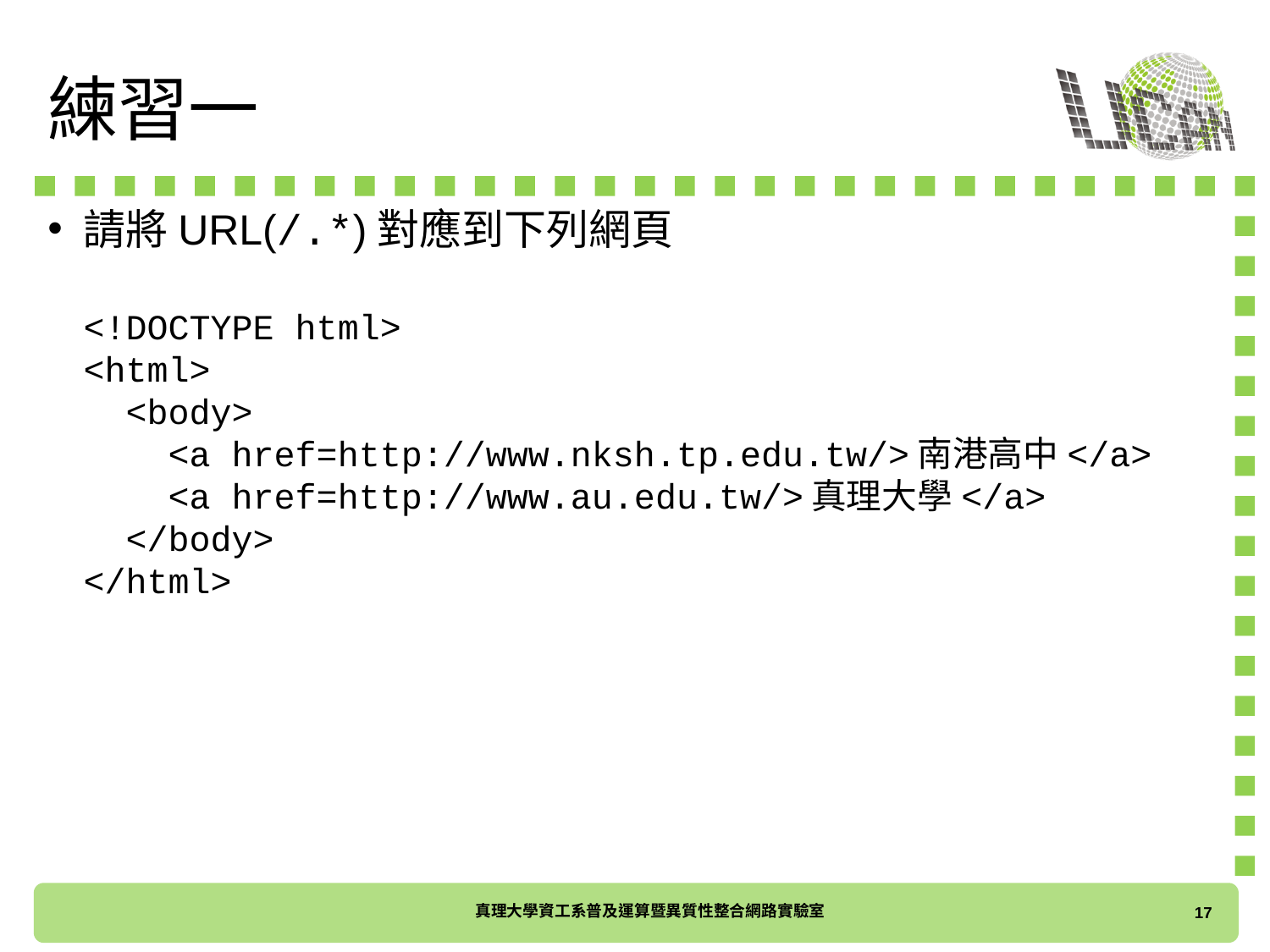

# 練習一
請將URL(/.*)對應到下列網頁
<!DOCTYPE html>
<html>
  <body>
    <a href=http://www.nksh.tp.edu.tw/>南港高中</a>
    <a href=http://www.au.edu.tw/>真理大學</a>
  </body>
</html>
17
真理大學資工系普及運算暨異質性整合網路實驗室